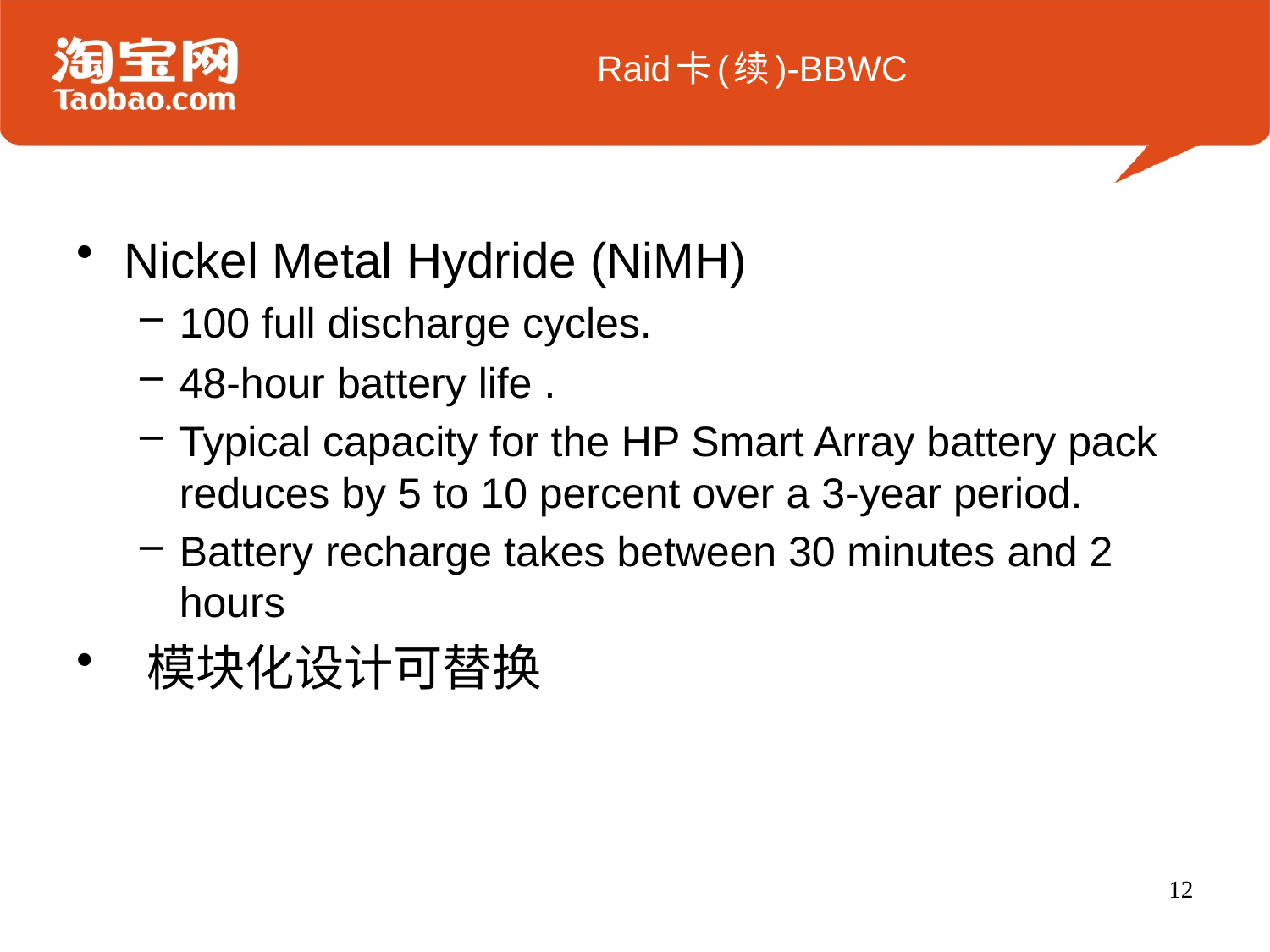

# Raid卡(续)-BBWC
Nickel Metal Hydride (NiMH)
100 full discharge cycles.
48-hour battery life .
Typical capacity for the HP Smart Array battery pack reduces by 5 to 10 percent over a 3-year period.
Battery recharge takes between 30 minutes and 2 hours
 模块化设计可替换
12